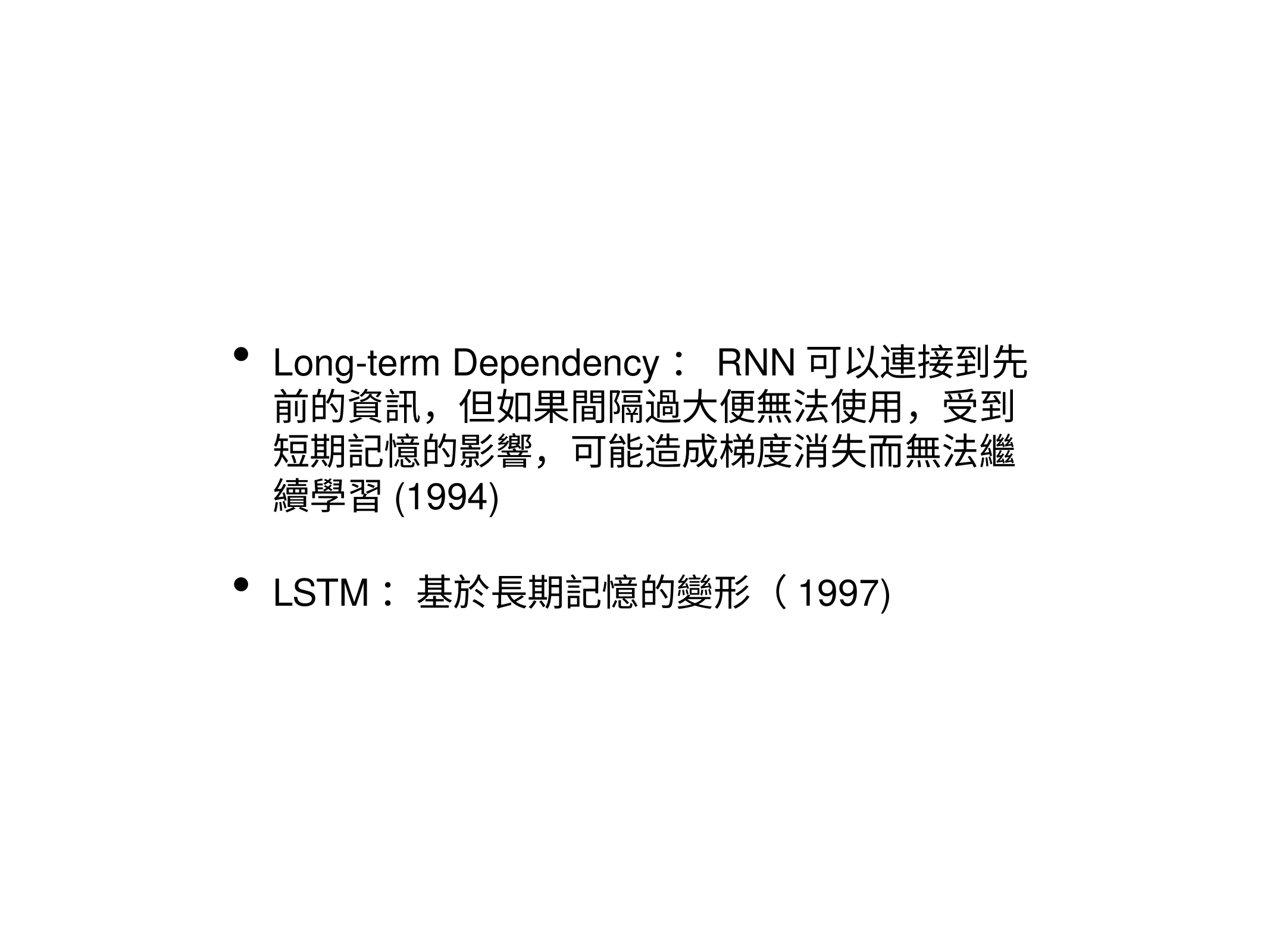

Long-term Dependency：RNN可以連接到先前的資訊，但如果間隔過大便無法使用，受到短期記憶的影響，可能造成梯度消失而無法繼續學習(1994)
LSTM：基於長期記憶的變形（1997)